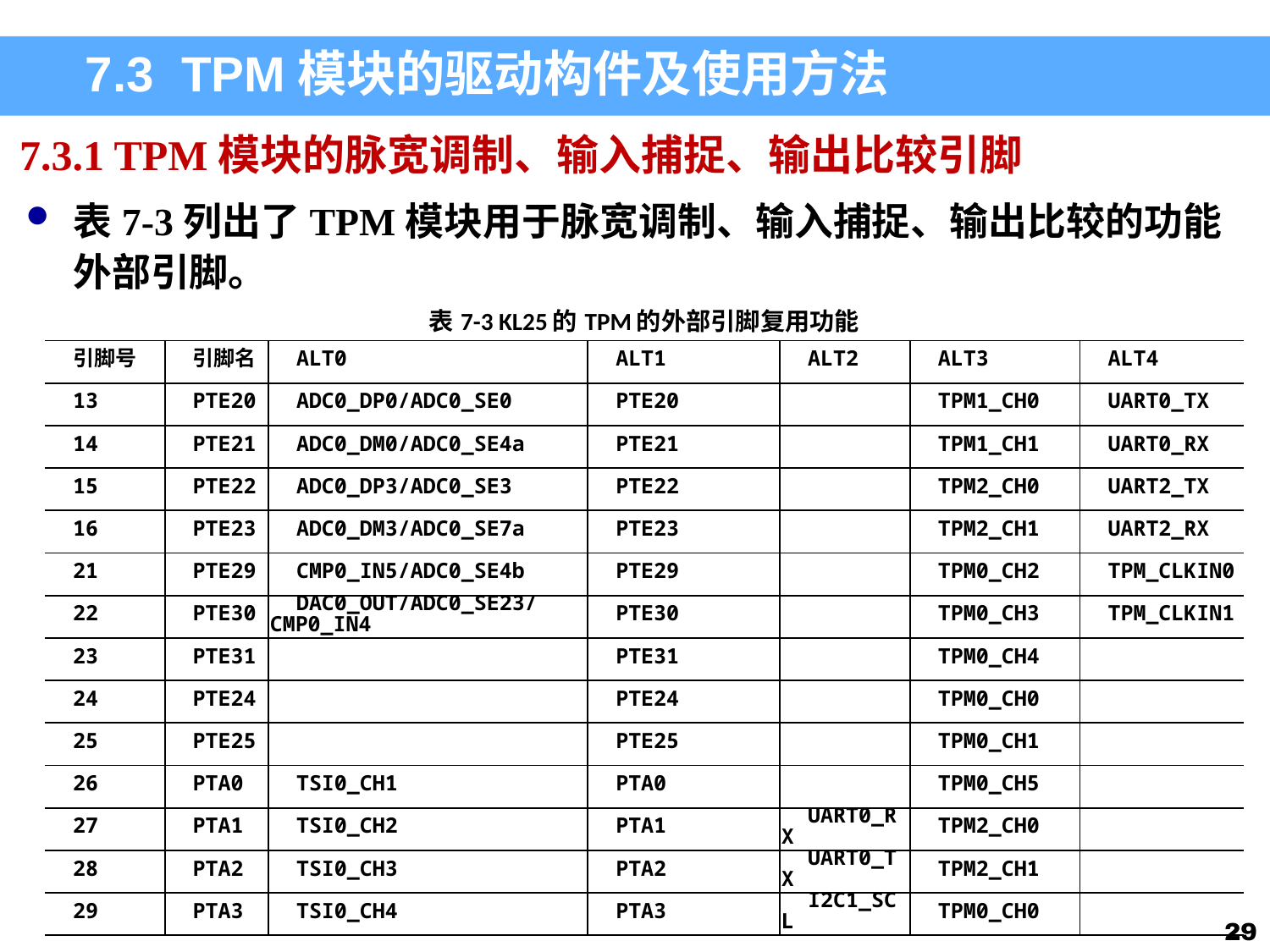

7.3  TPM模块的驱动构件及使用方法
7.3.1 TPM模块的脉宽调制、输入捕捉、输出比较引脚
表7-3列出了TPM模块用于脉宽调制、输入捕捉、输出比较的功能外部引脚。
| 表7-3 KL25的TPM的外部引脚复用功能 |  |  |  |  |  |  |
| --- | --- | --- | --- | --- | --- | --- |
| 引脚号 | 引脚名 | ALT0 | ALT1 | ALT2 | ALT3 | ALT4 |
| 13 | PTE20 | ADC0\_DP0/ADC0\_SE0 | PTE20 |  | TPM1\_CH0 | UART0\_TX |
| 14 | PTE21 | ADC0\_DM0/ADC0\_SE4a | PTE21 |  | TPM1\_CH1 | UART0\_RX |
| 15 | PTE22 | ADC0\_DP3/ADC0\_SE3 | PTE22 |  | TPM2\_CH0 | UART2\_TX |
| 16 | PTE23 | ADC0\_DM3/ADC0\_SE7a | PTE23 |  | TPM2\_CH1 | UART2\_RX |
| 21 | PTE29 | CMP0\_IN5/ADC0\_SE4b | PTE29 |  | TPM0\_CH2 | TPM\_CLKIN0 |
| 22 | PTE30 | DAC0\_OUT/ADC0\_SE23/CMP0\_IN4 | PTE30 |  | TPM0\_CH3 | TPM\_CLKIN1 |
| 23 | PTE31 |  | PTE31 |  | TPM0\_CH4 |  |
| 24 | PTE24 |  | PTE24 |  | TPM0\_CH0 |  |
| 25 | PTE25 |  | PTE25 |  | TPM0\_CH1 |  |
| 26 | PTA0 | TSI0\_CH1 | PTA0 |  | TPM0\_CH5 |  |
| 27 | PTA1 | TSI0\_CH2 | PTA1 | UART0\_RX | TPM2\_CH0 |  |
| 28 | PTA2 | TSI0\_CH3 | PTA2 | UART0\_TX | TPM2\_CH1 |  |
| 29 | PTA3 | TSI0\_CH4 | PTA3 | I2C1\_SCL | TPM0\_CH0 |  |
29